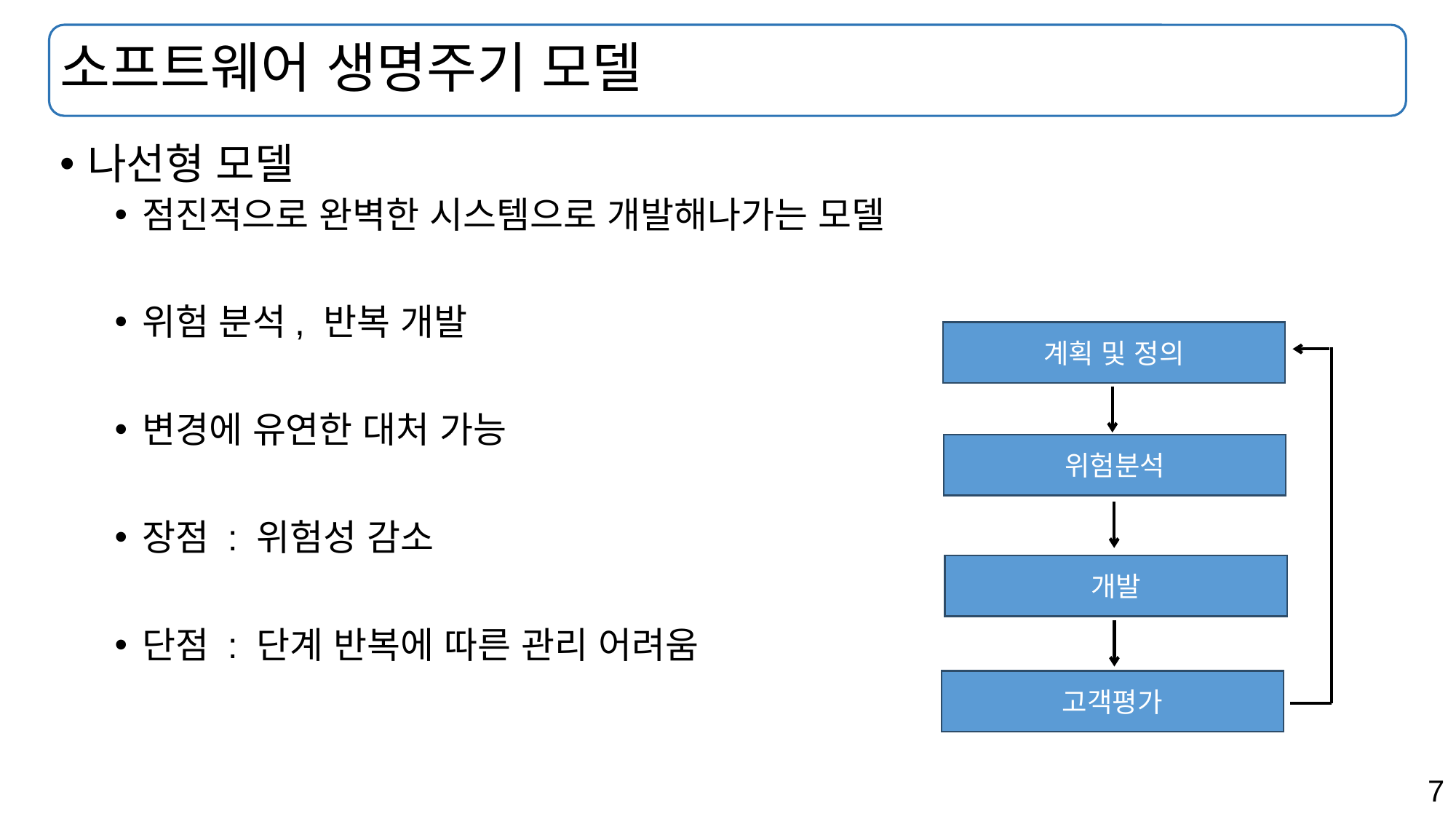

# 소프트웨어 생명주기 모델
나선형 모델
점진적으로 완벽한 시스템으로 개발해나가는 모델

위험 분석, 반복 개발

변경에 유연한 대처 가능

장점 : 위험성 감소

단점 : 단계 반복에 따른 관리 어려움

계획 및 정의
위험분석
개발
고객평가